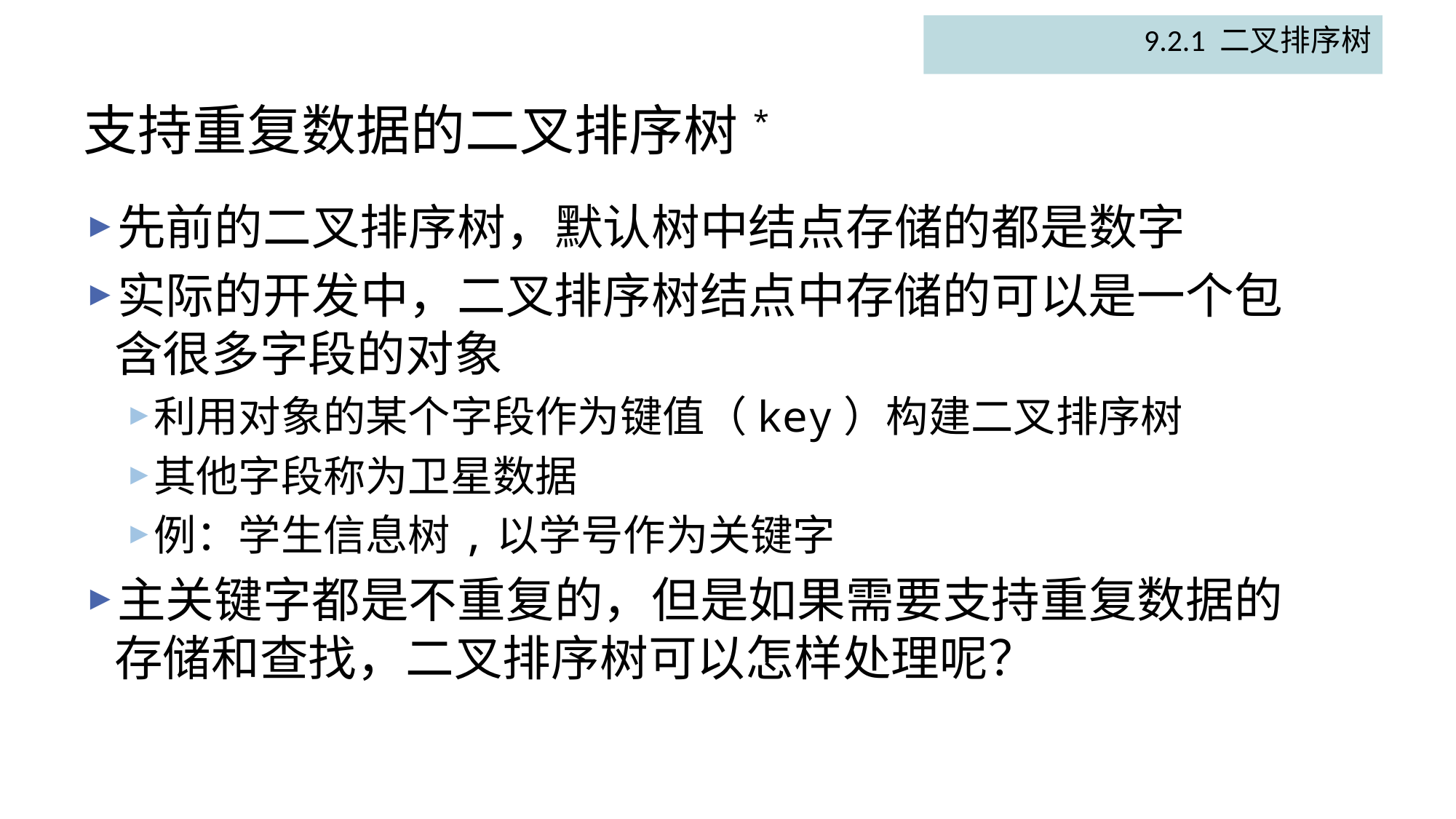

9.2.1 二叉排序树
# 支持重复数据的二叉排序树*
先前的二叉排序树，默认树中结点存储的都是数字
实际的开发中，二叉排序树结点中存储的可以是一个包含很多字段的对象
利用对象的某个字段作为键值（key）构建二叉排序树
其他字段称为卫星数据
例：学生信息树,以学号作为关键字
主关键字都是不重复的，但是如果需要支持重复数据的存储和查找，二叉排序树可以怎样处理呢？